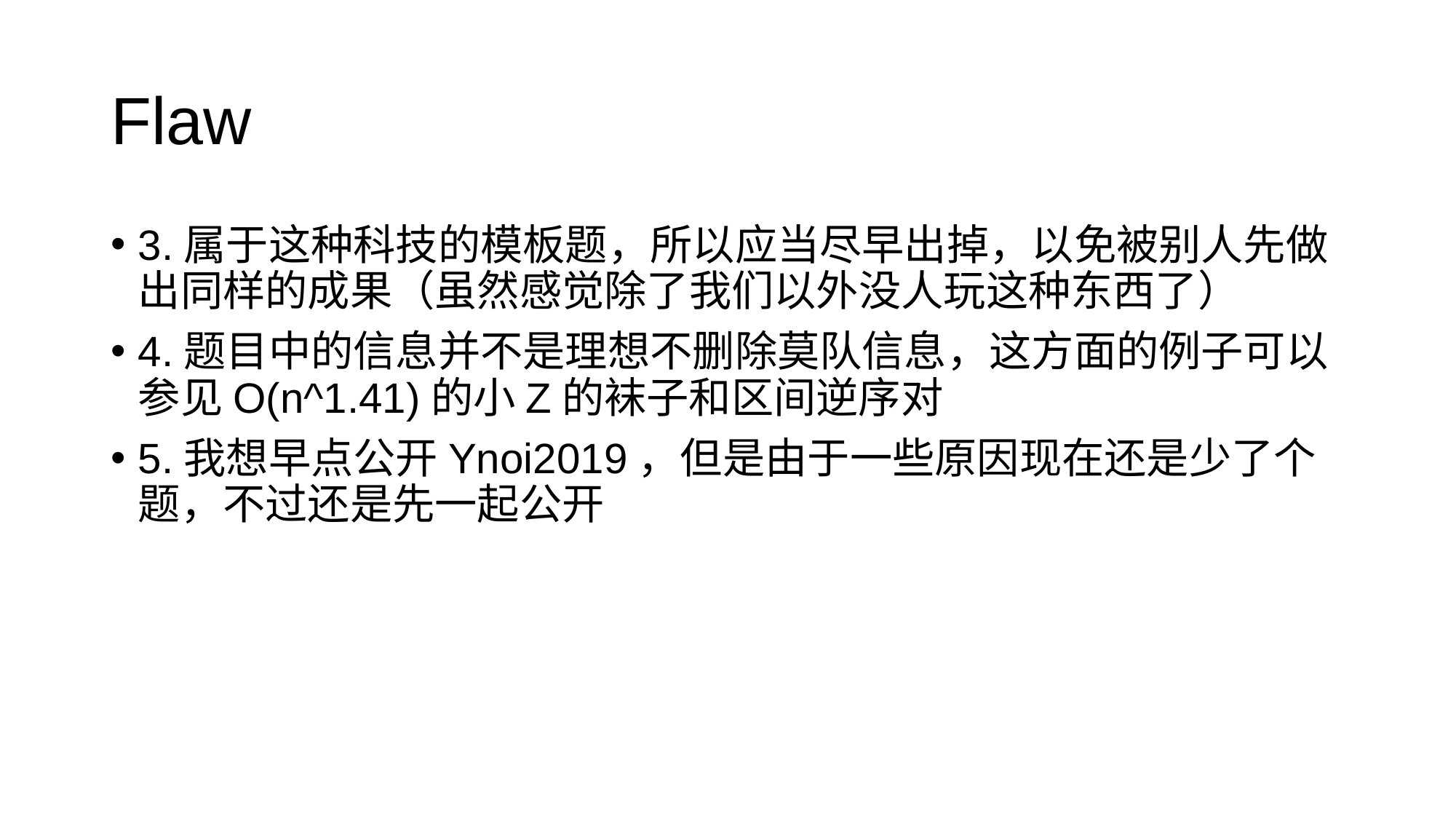

# Flaw
3.属于这种科技的模板题，所以应当尽早出掉，以免被别人先做出同样的成果（虽然感觉除了我们以外没人玩这种东西了）
4.题目中的信息并不是理想不删除莫队信息，这方面的例子可以参见O(n^1.41)的小Z的袜子和区间逆序对
5.我想早点公开Ynoi2019，但是由于一些原因现在还是少了个题，不过还是先一起公开